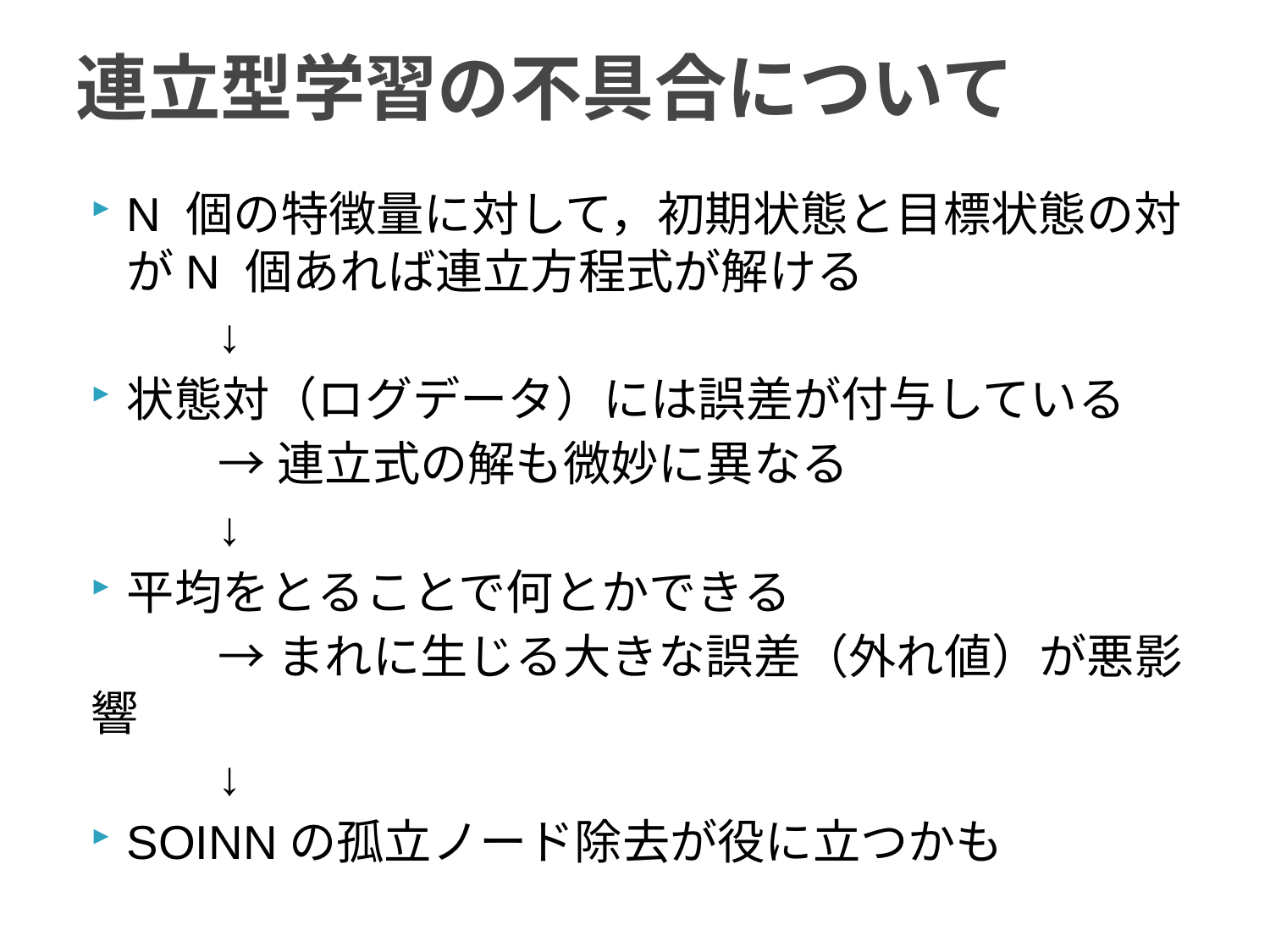

# 連立型学習の不具合について
N 個の特徴量に対して，初期状態と目標状態の対がN 個あれば連立方程式が解ける
	↓
状態対（ログデータ）には誤差が付与している
	→連立式の解も微妙に異なる
	↓
平均をとることで何とかできる
	→まれに生じる大きな誤差（外れ値）が悪影響
	↓
SOINNの孤立ノード除去が役に立つかも